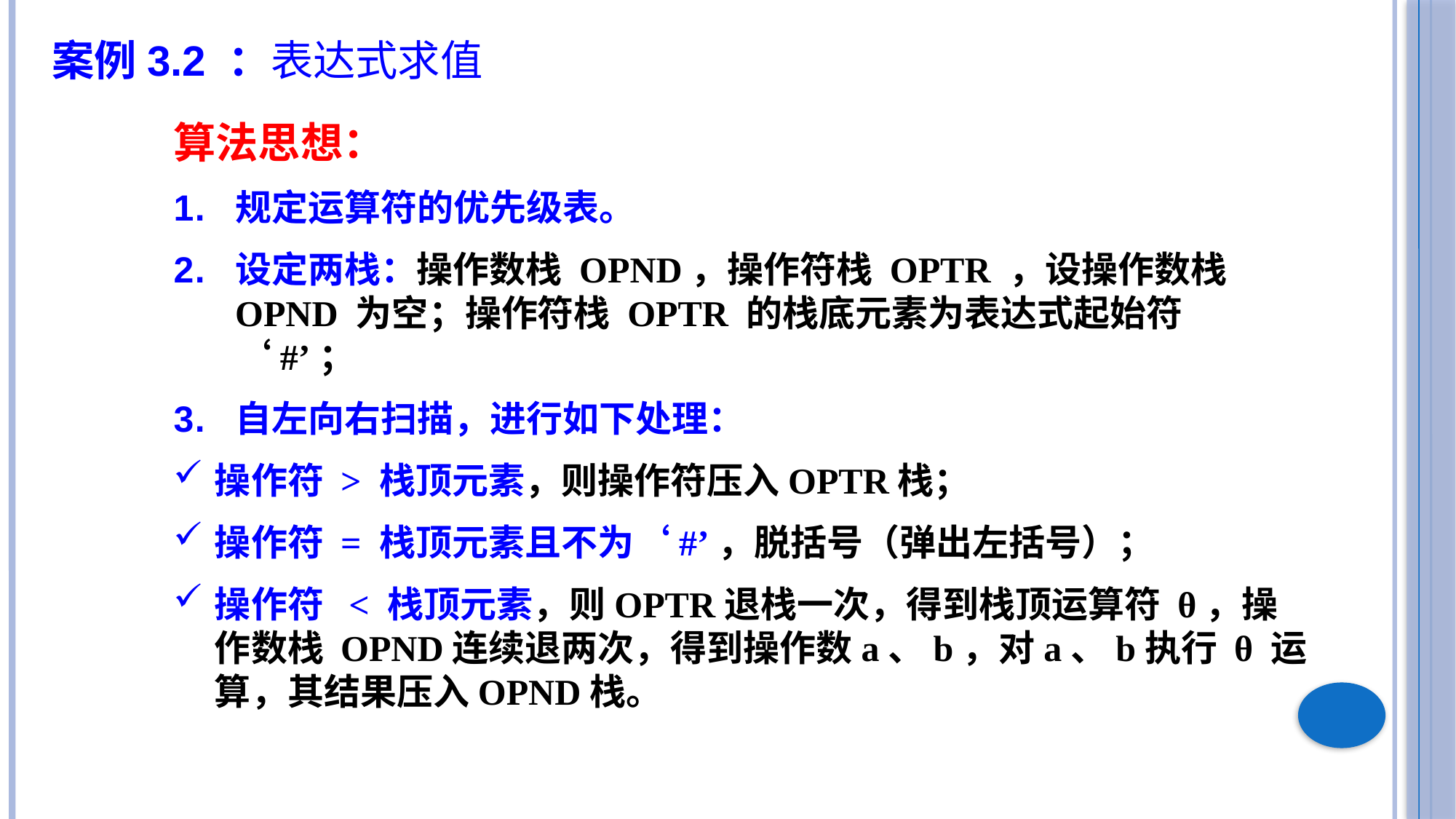

案例3.2 ：表达式求值
算法思想：
规定运算符的优先级表。
设定两栈：操作数栈 OPND，操作符栈 OPTR ，设操作数栈 OPND 为空；操作符栈 OPTR 的栈底元素为表达式起始符 ‘#’；
自左向右扫描，进行如下处理：
操作符 > 栈顶元素，则操作符压入OPTR栈；
操作符 = 栈顶元素且不为‘#’，脱括号（弹出左括号）；
操作符  < 栈顶元素，则OPTR退栈一次，得到栈顶运算符 θ，操作数栈 OPND连续退两次，得到操作数a、b，对a、b执行 θ 运算，其结果压入OPND栈。